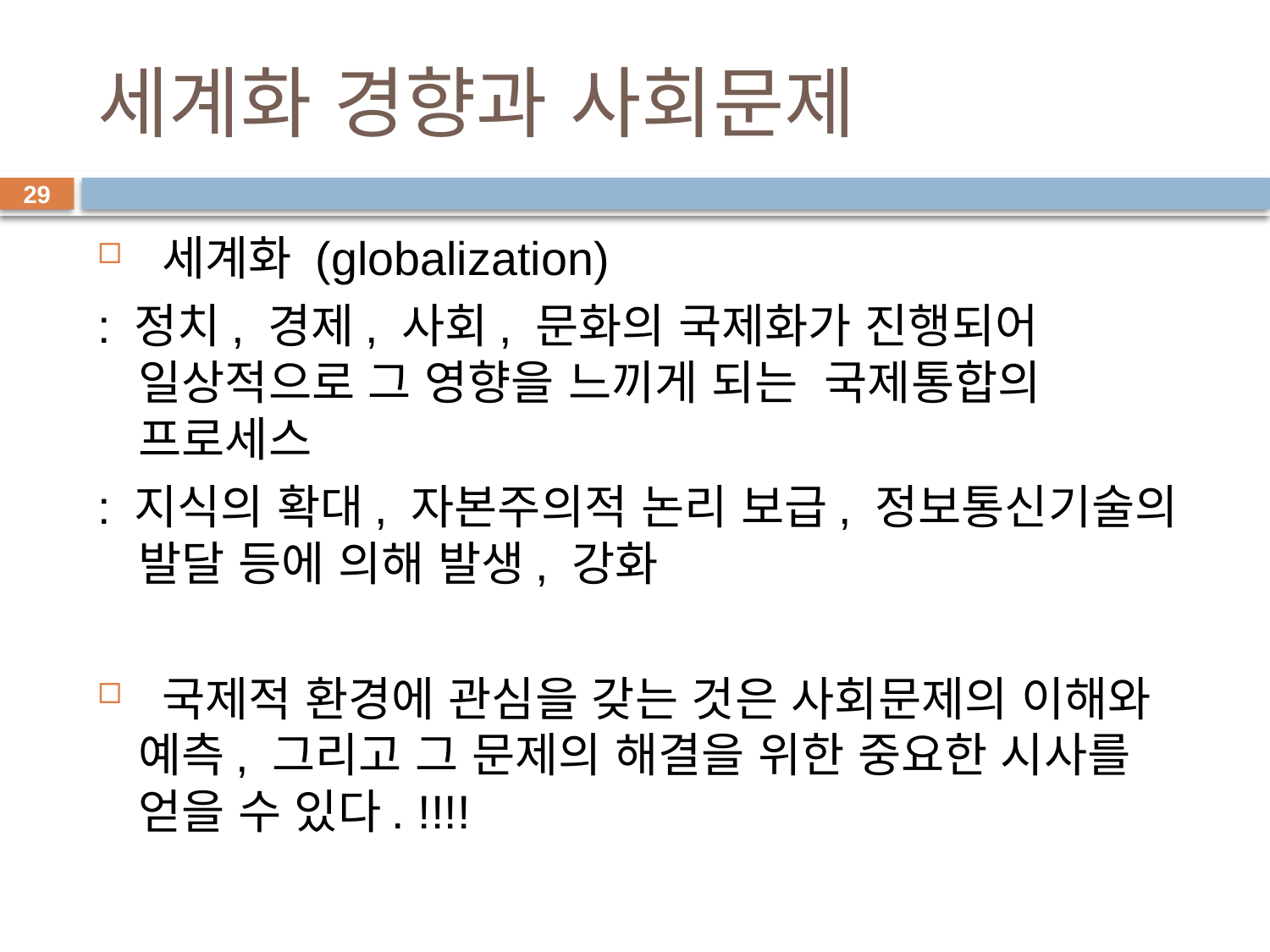

# 세계화 경향과 사회문제
29
 세계화 (globalization)
: 정치, 경제, 사회, 문화의 국제화가 진행되어 일상적으로 그 영향을 느끼게 되는  국제통합의 프로세스
: 지식의 확대, 자본주의적 논리 보급, 정보통신기술의 발달 등에 의해 발생, 강화

 국제적 환경에 관심을 갖는 것은 사회문제의 이해와 예측, 그리고 그 문제의 해결을 위한 중요한 시사를 얻을 수 있다. !!!!